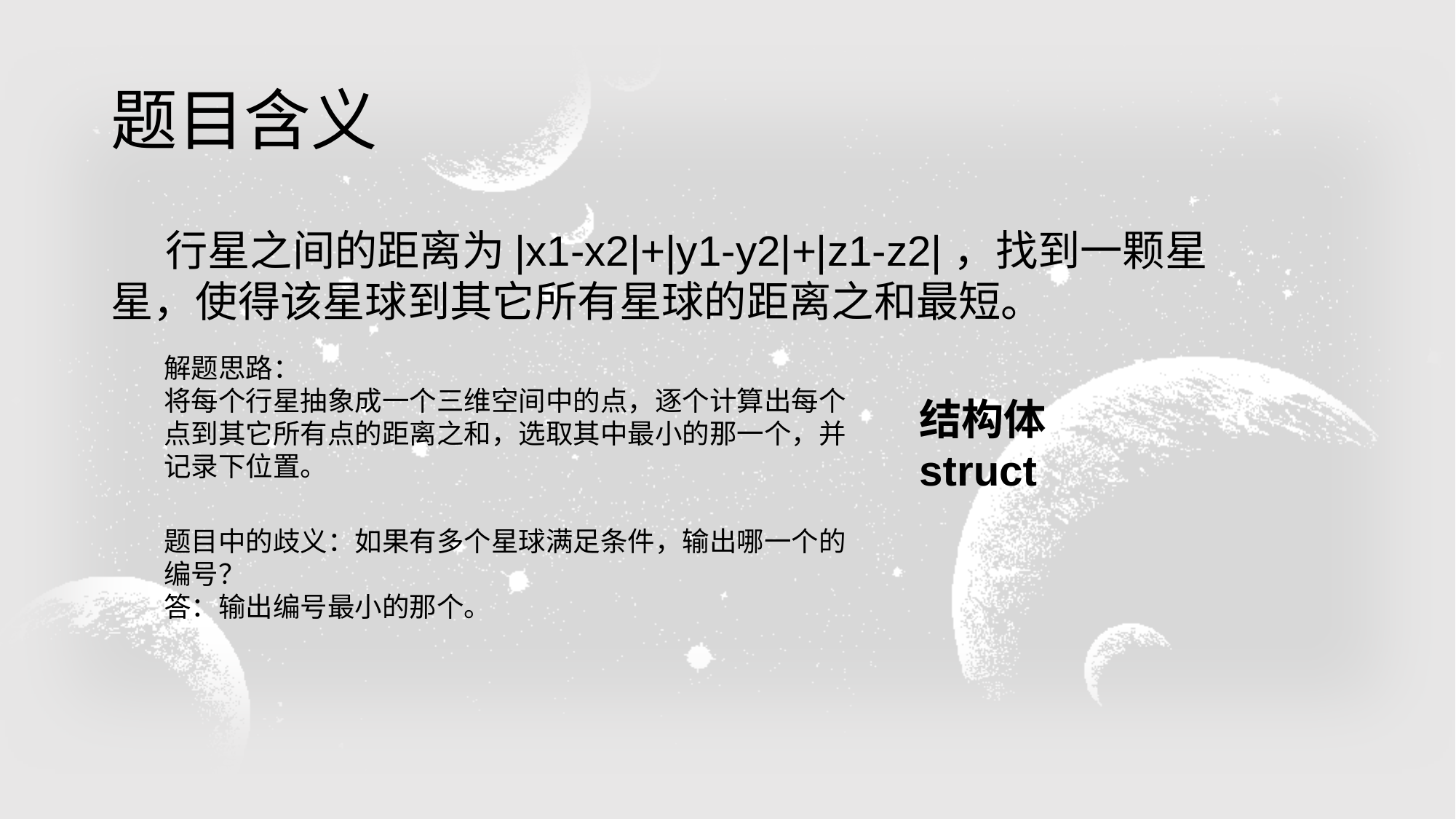

# 题目含义
行星之间的距离为|x1-x2|+|y1-y2|+|z1-z2|，找到一颗星星，使得该星球到其它所有星球的距离之和最短。

解题思路：
将每个行星抽象成一个三维空间中的点，逐个计算出每个点到其它所有点的距离之和，选取其中最小的那一个，并记录下位置。
结构体 struct
题目中的歧义：如果有多个星球满足条件，输出哪一个的编号？
答：输出编号最小的那个。